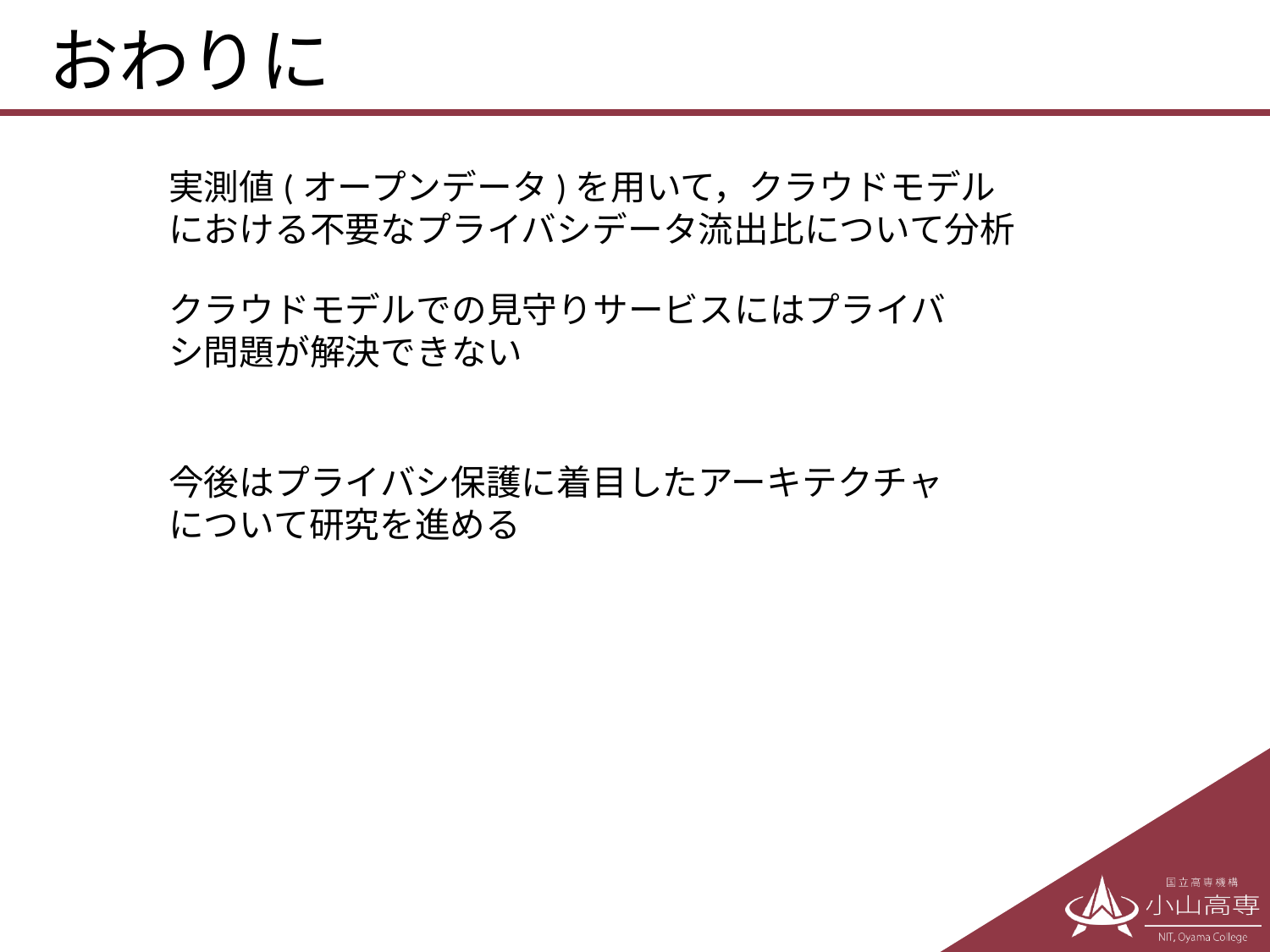

# おわりに
実測値(オープンデータ)を用いて，クラウドモデルにおける不要なプライバシデータ流出比について分析
クラウドモデルでの見守りサービスにはプライバシ問題が解決できない
今後はプライバシ保護に着目したアーキテクチャについて研究を進める